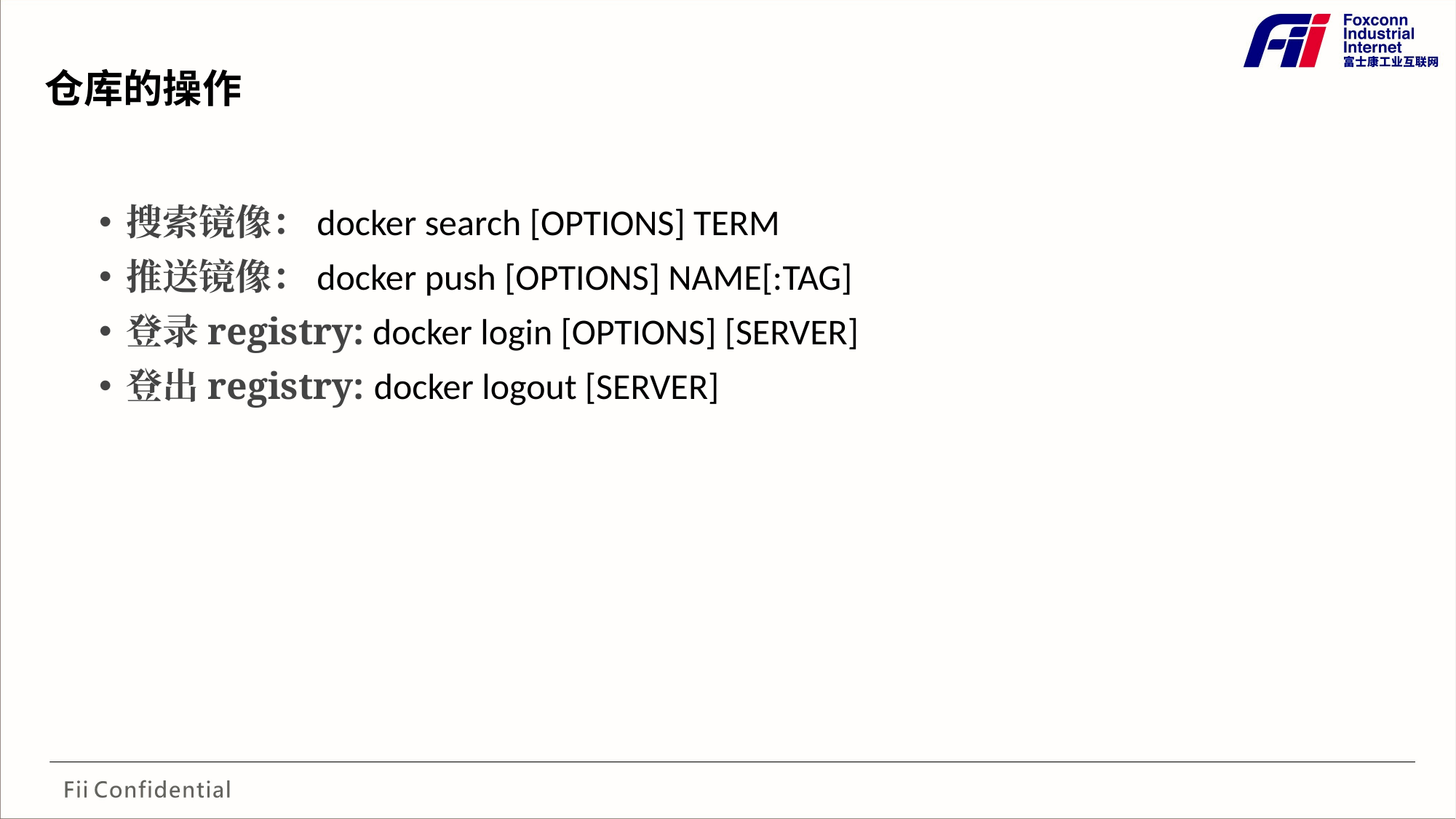

# 仓库的操作

搜索镜像：docker search [OPTIONS] TERM
推送镜像：docker push [OPTIONS] NAME[:TAG]
登录registry: docker login [OPTIONS] [SERVER]
登出registry: docker logout [SERVER]